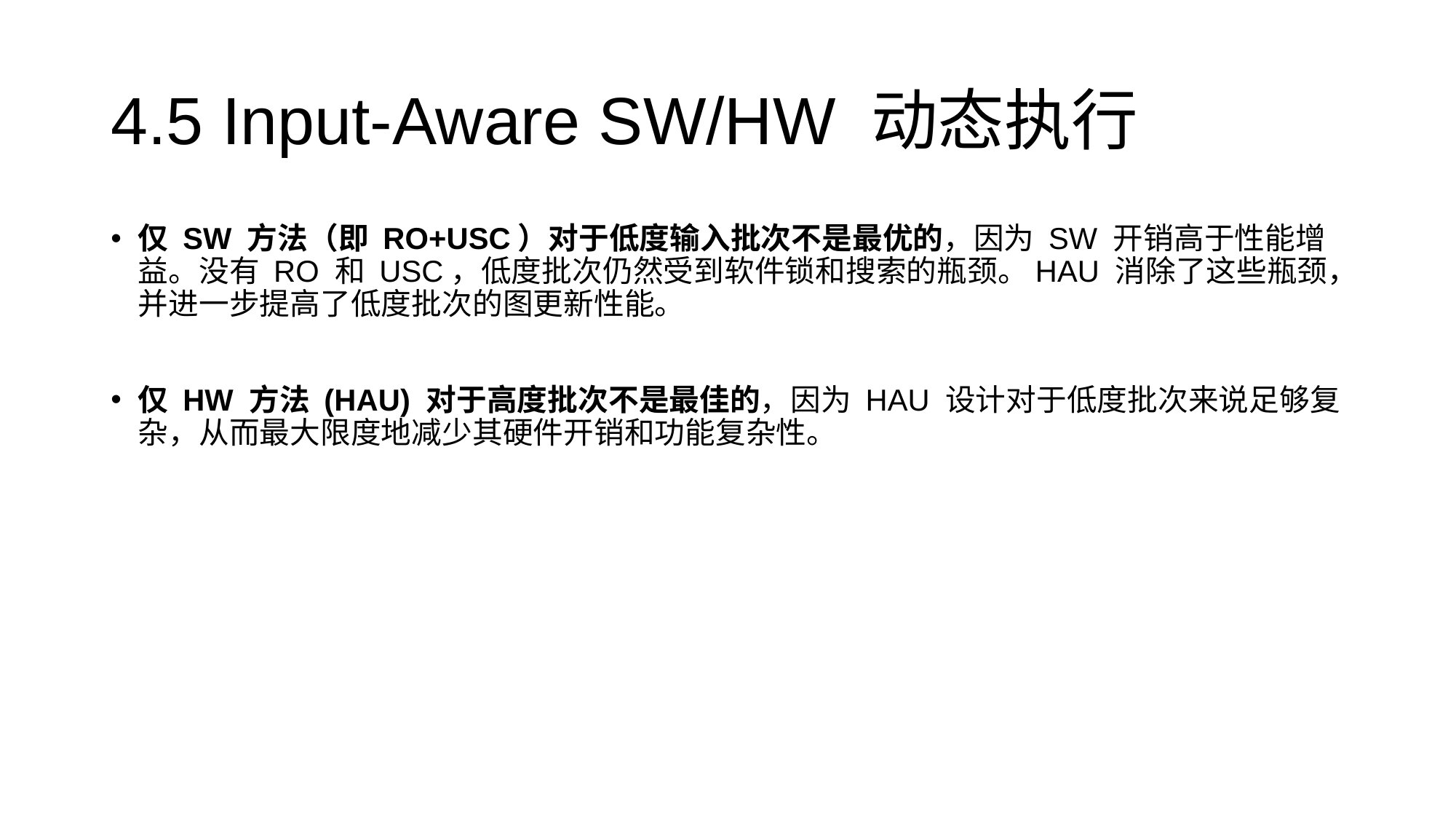

# 4.5 Input-Aware SW/HW 动态执行
仅 SW 方法（即 RO+USC）对于低度输入批次不是最优的，因为 SW 开销高于性能增益。没有 RO 和 USC，低度批次仍然受到软件锁和搜索的瓶颈。HAU 消除了这些瓶颈，并进一步提高了低度批次的图更新性能。

仅 HW 方法 (HAU) 对于高度批次不是最佳的，因为 HAU 设计对于低度批次来说足够复杂，从而最大限度地减少其硬件开销和功能复杂性。